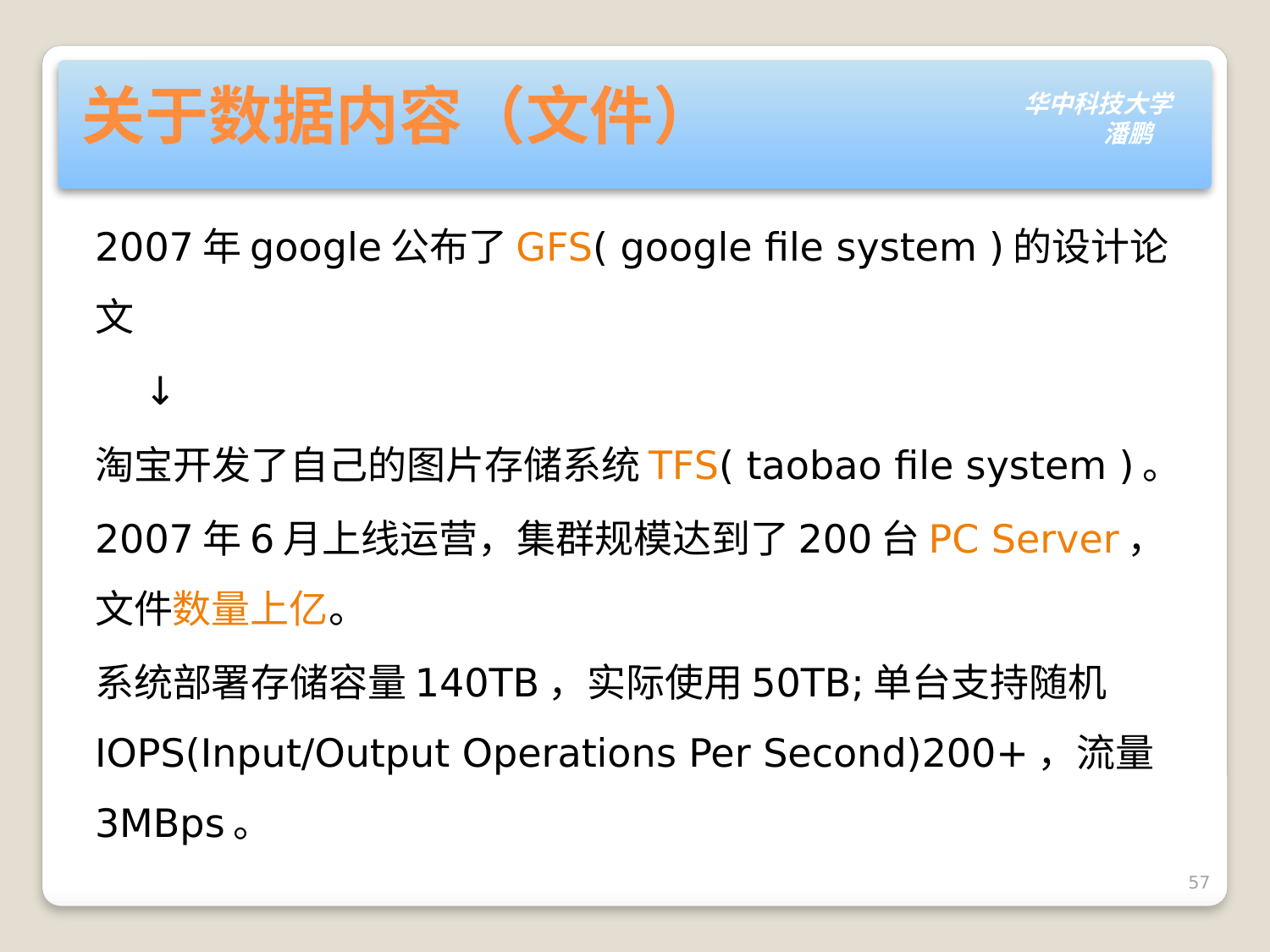

# 关于数据内容（文件）
2007年google公布了GFS( google file system )的设计论文
    ↓
淘宝开发了自己的图片存储系统TFS( taobao file system )。
2007年6月上线运营，集群规模达到了200台PC Server，文件数量上亿。
系统部署存储容量140TB，实际使用50TB;单台支持随机IOPS(Input/Output Operations Per Second)200+，流量3MBps。
57